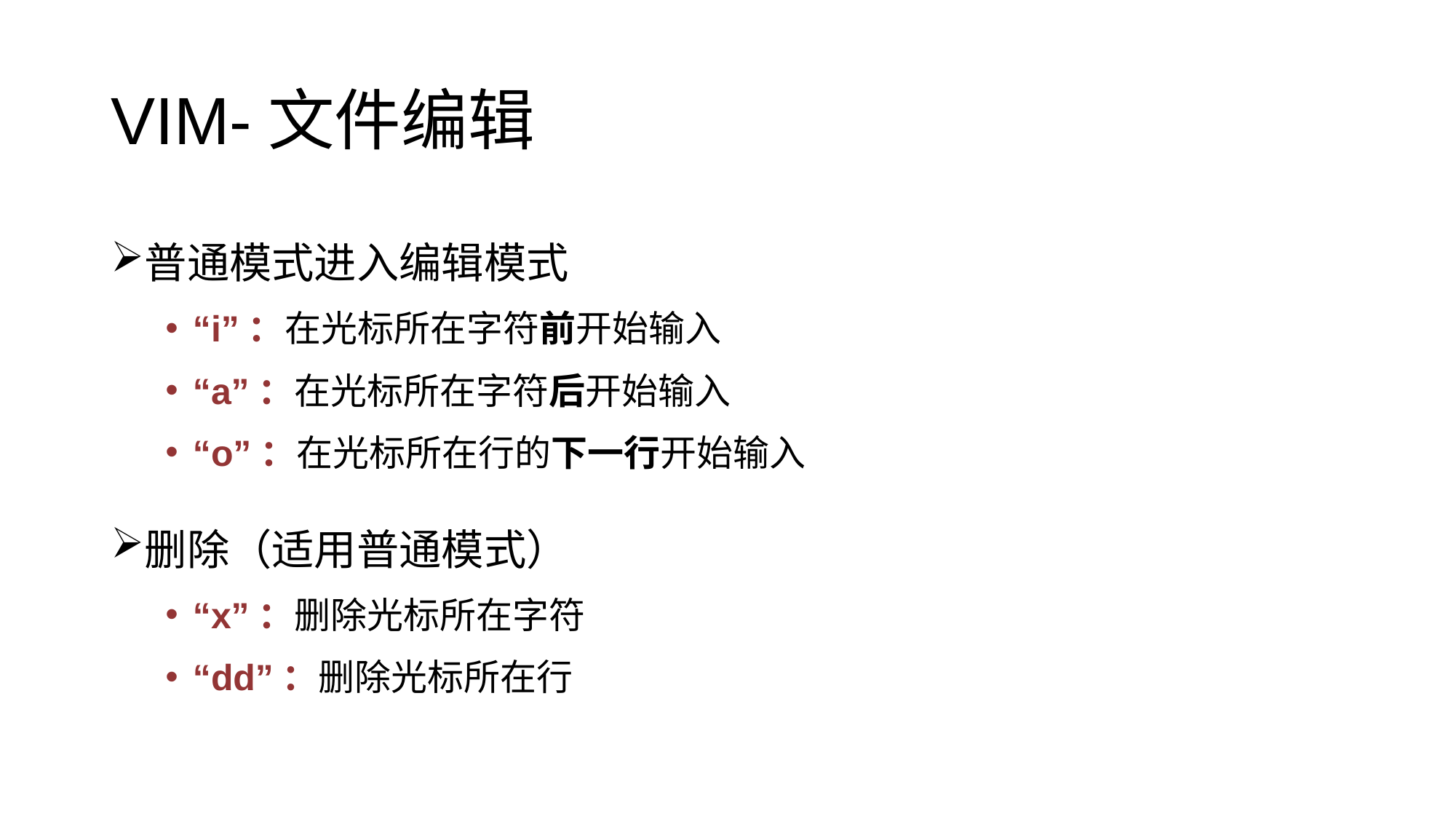

# VIM-文件编辑
普通模式进入编辑模式
“i”：在光标所在字符前开始输入
“a”：在光标所在字符后开始输入
“o”：在光标所在行的下一行开始输入
删除（适用普通模式）
“x”：删除光标所在字符
“dd”：删除光标所在行